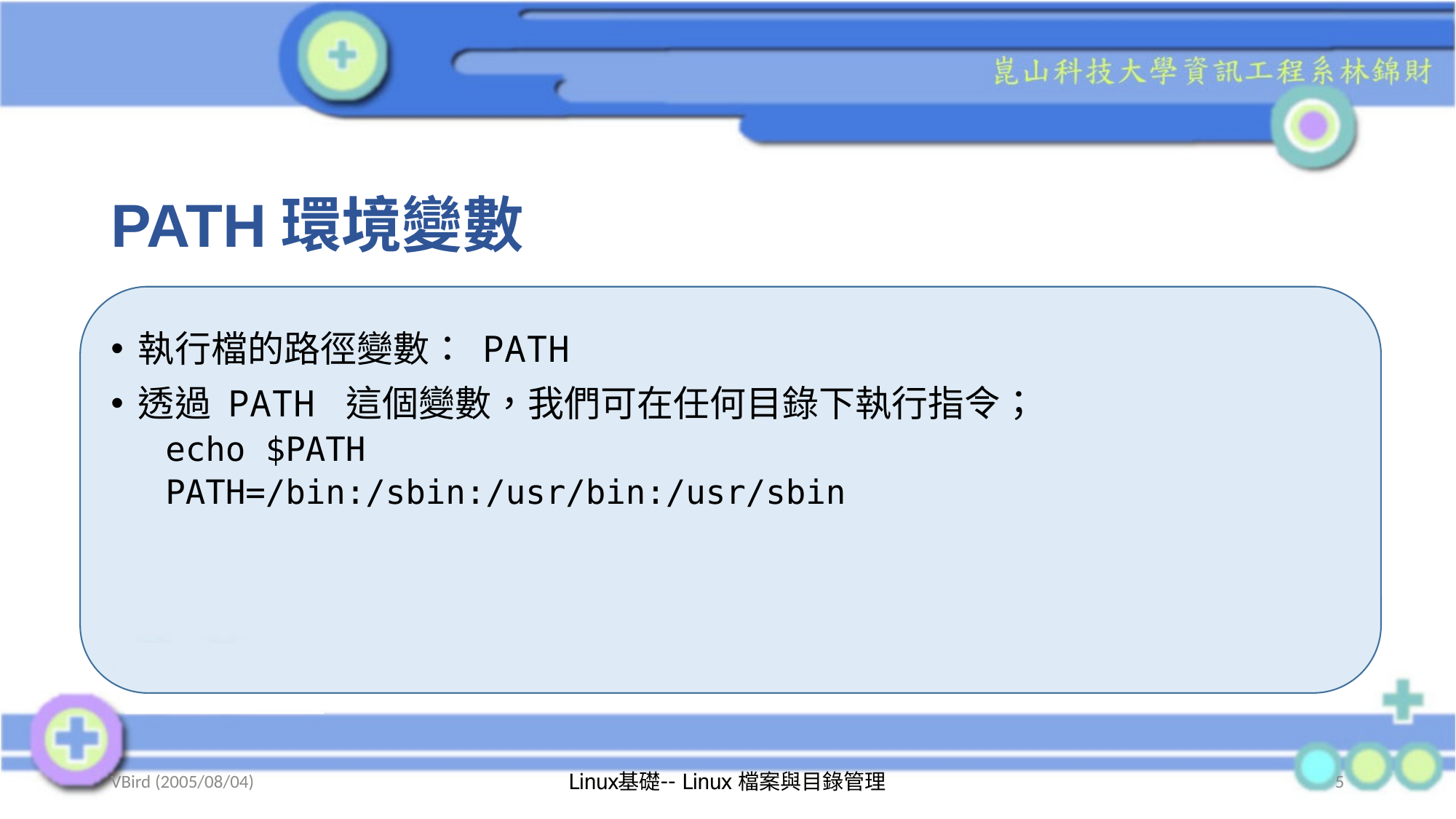

# PATH環境變數

執行檔的路徑變數： PATH
透過 PATH 這個變數，我們可在任何目錄下執行指令；
echo $PATH
PATH=/bin:/sbin:/usr/bin:/usr/sbin
VBird (2005/08/04)
Linux基礎-- Linux 檔案與目錄管理
5